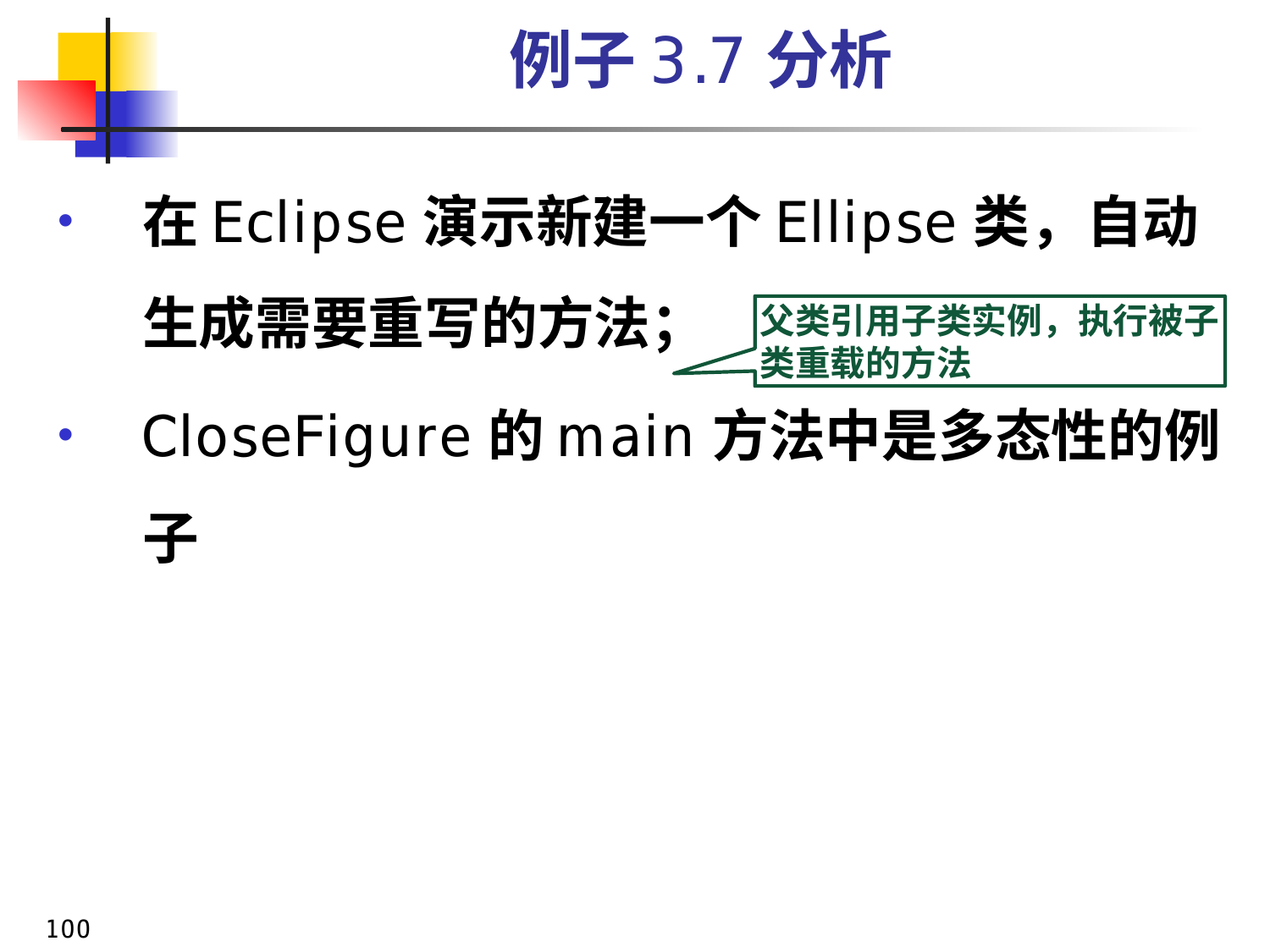

# 例子3.7分析
在Eclipse演示新建一个Ellipse类，自动生成需要重写的方法；
CloseFigure的main方法中是多态性的例子

父类引用子类实例，执行被子类重载的方法
100